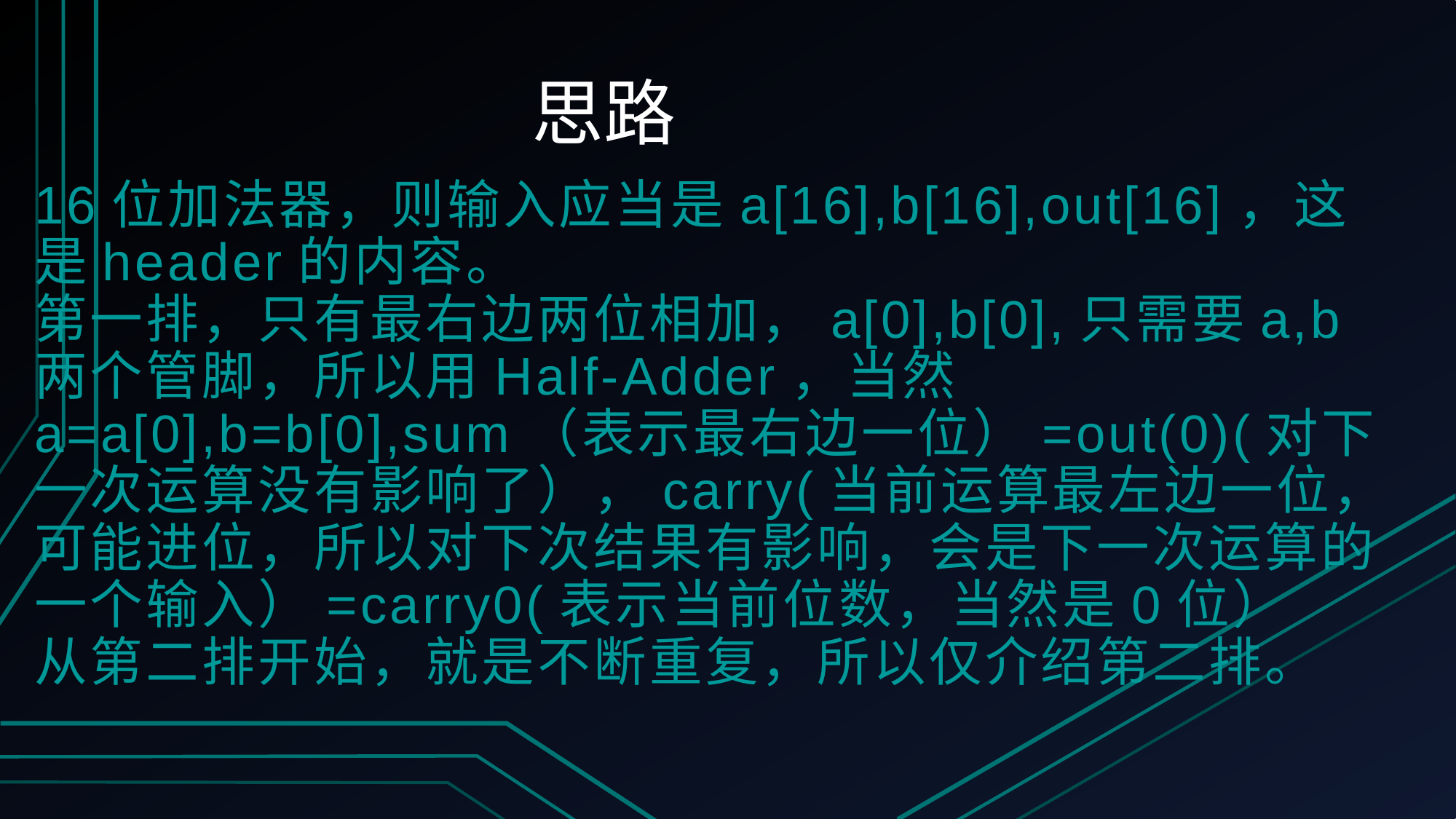

# 思路
16位加法器，则输入应当是a[16],b[16],out[16]，这是header的内容。
第一排，只有最右边两位相加，a[0],b[0],只需要a,b两个管脚，所以用Half-Adder，当然a=a[0],b=b[0],sum（表示最右边一位）=out(0)(对下一次运算没有影响了），carry(当前运算最左边一位，可能进位，所以对下次结果有影响，会是下一次运算的一个输入）=carry0(表示当前位数，当然是0位）
从第二排开始，就是不断重复，所以仅介绍第二排。